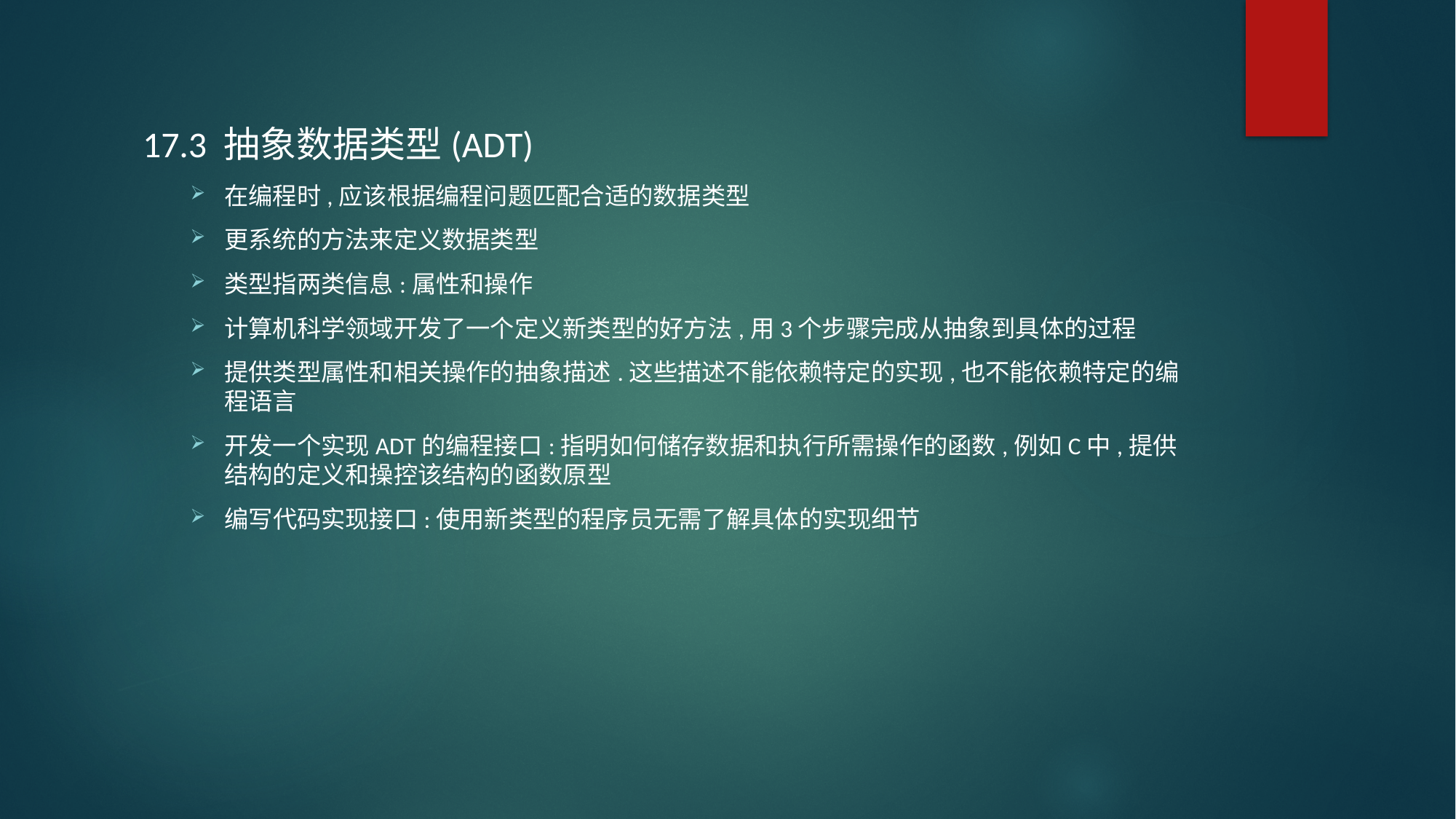

17.3 抽象数据类型(ADT)
在编程时,应该根据编程问题匹配合适的数据类型
更系统的方法来定义数据类型
类型指两类信息:属性和操作
计算机科学领域开发了一个定义新类型的好方法,用3个步骤完成从抽象到具体的过程
提供类型属性和相关操作的抽象描述.这些描述不能依赖特定的实现,也不能依赖特定的编程语言
开发一个实现ADT的编程接口:指明如何储存数据和执行所需操作的函数,例如C中,提供结构的定义和操控该结构的函数原型
编写代码实现接口:使用新类型的程序员无需了解具体的实现细节